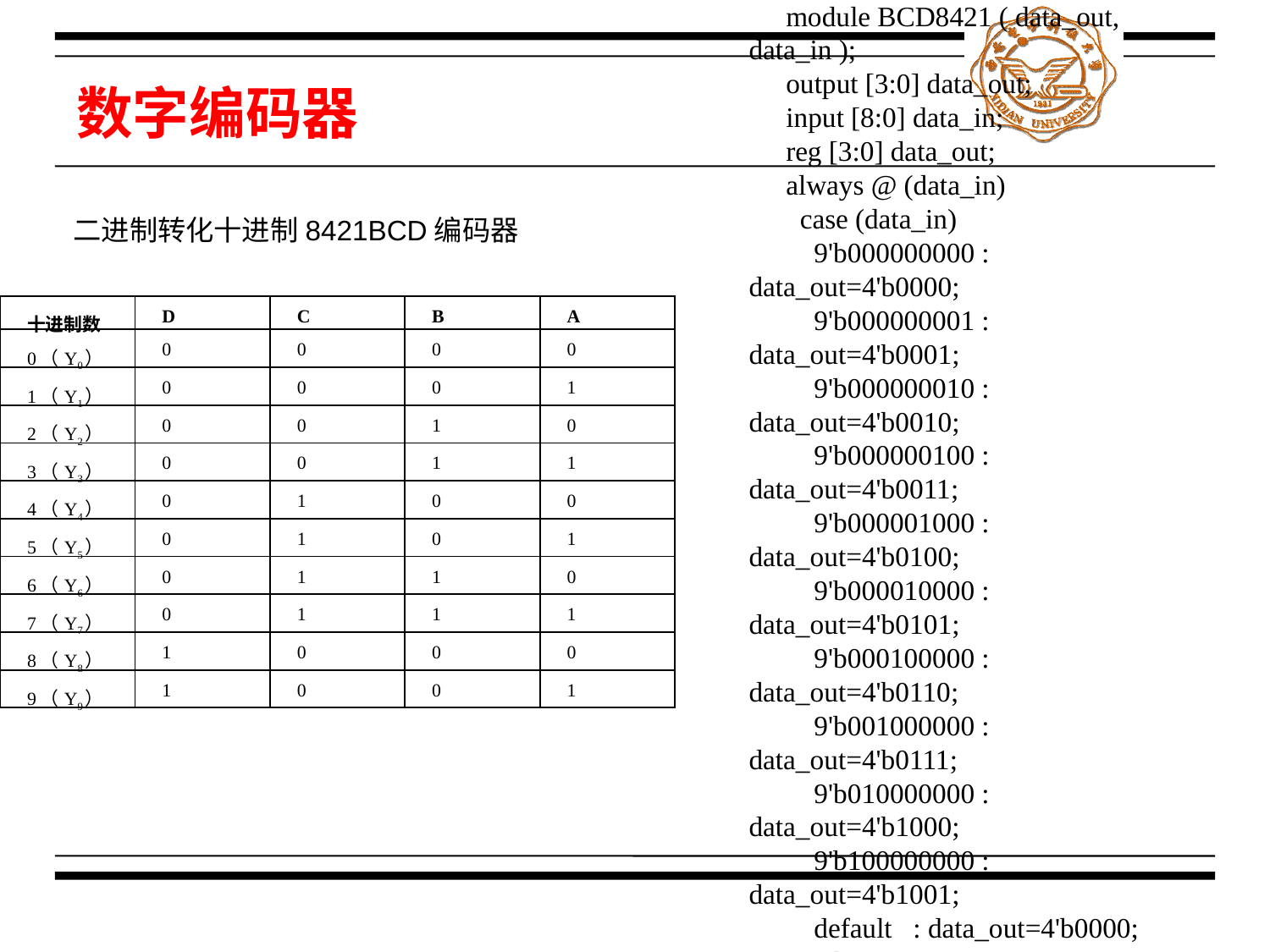

# 数字编码器
module BCD8421 ( data_out, data_in );
output [3:0] data_out;
input [8:0] data_in;
reg [3:0] data_out;
always @ (data_in)
  case (data_in)
    9'b000000000 : data_out=4'b0000;
    9'b000000001 : data_out=4'b0001;
    9'b000000010 : data_out=4'b0010;
    9'b000000100 : data_out=4'b0011;
    9'b000001000 : data_out=4'b0100;
    9'b000010000 : data_out=4'b0101;
    9'b000100000 : data_out=4'b0110;
    9'b001000000 : data_out=4'b0111;
    9'b010000000 : data_out=4'b1000;
    9'b100000000 : data_out=4'b1001;
    default   : data_out=4'b0000;
  endcase
endmodule
二进制转化十进制8421BCD编码器
| 十进制数 | D | C | B | A |
| --- | --- | --- | --- | --- |
| 0（Y0） | 0 | 0 | 0 | 0 |
| 1（Y1） | 0 | 0 | 0 | 1 |
| 2（Y2） | 0 | 0 | 1 | 0 |
| 3（Y3） | 0 | 0 | 1 | 1 |
| 4（Y4） | 0 | 1 | 0 | 0 |
| 5（Y5） | 0 | 1 | 0 | 1 |
| 6（Y6） | 0 | 1 | 1 | 0 |
| 7（Y7） | 0 | 1 | 1 | 1 |
| 8（Y8） | 1 | 0 | 0 | 0 |
| 9（Y9） | 1 | 0 | 0 | 1 |